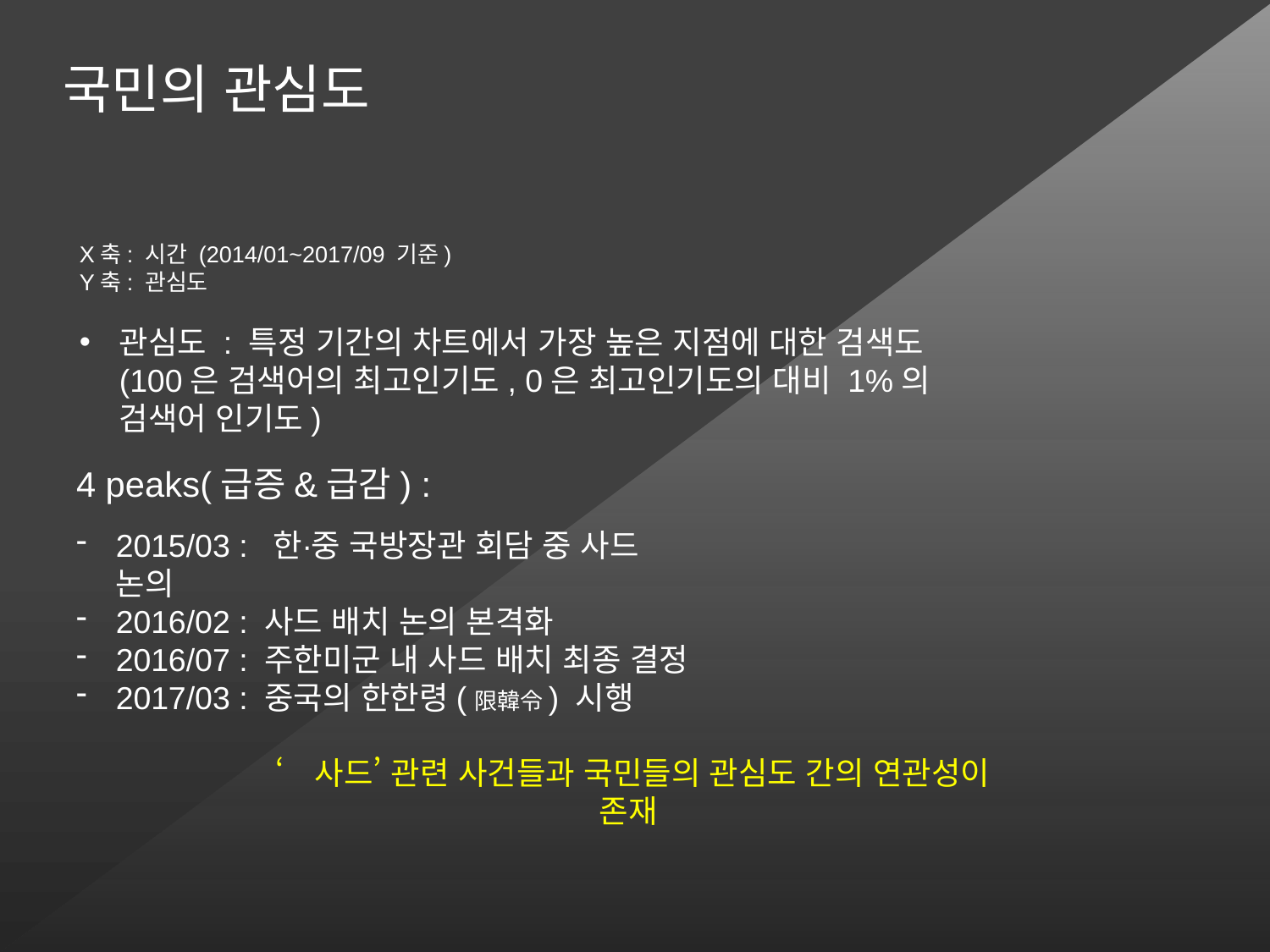

국민의 관심도
X축: 시간 (2014/01~2017/09 기준)
Y축: 관심도

관심도 : 특정 기간의 차트에서 가장 높은 지점에 대한 검색도
(100은 검색어의 최고인기도, 0은 최고인기도의 대비 1%의 검색어 인기도)
4 peaks(급증&급감) :

2015/03 :  한∙중 국방장관 회담 중 사드 논의
2016/02 : 사드 배치 논의 본격화
2016/07 : 주한미군 내 사드 배치 최종 결정
2017/03 : 중국의 한한령(限韓令) 시행
‘사드’ 관련 사건들과 국민들의 관심도 간의 연관성이 존재